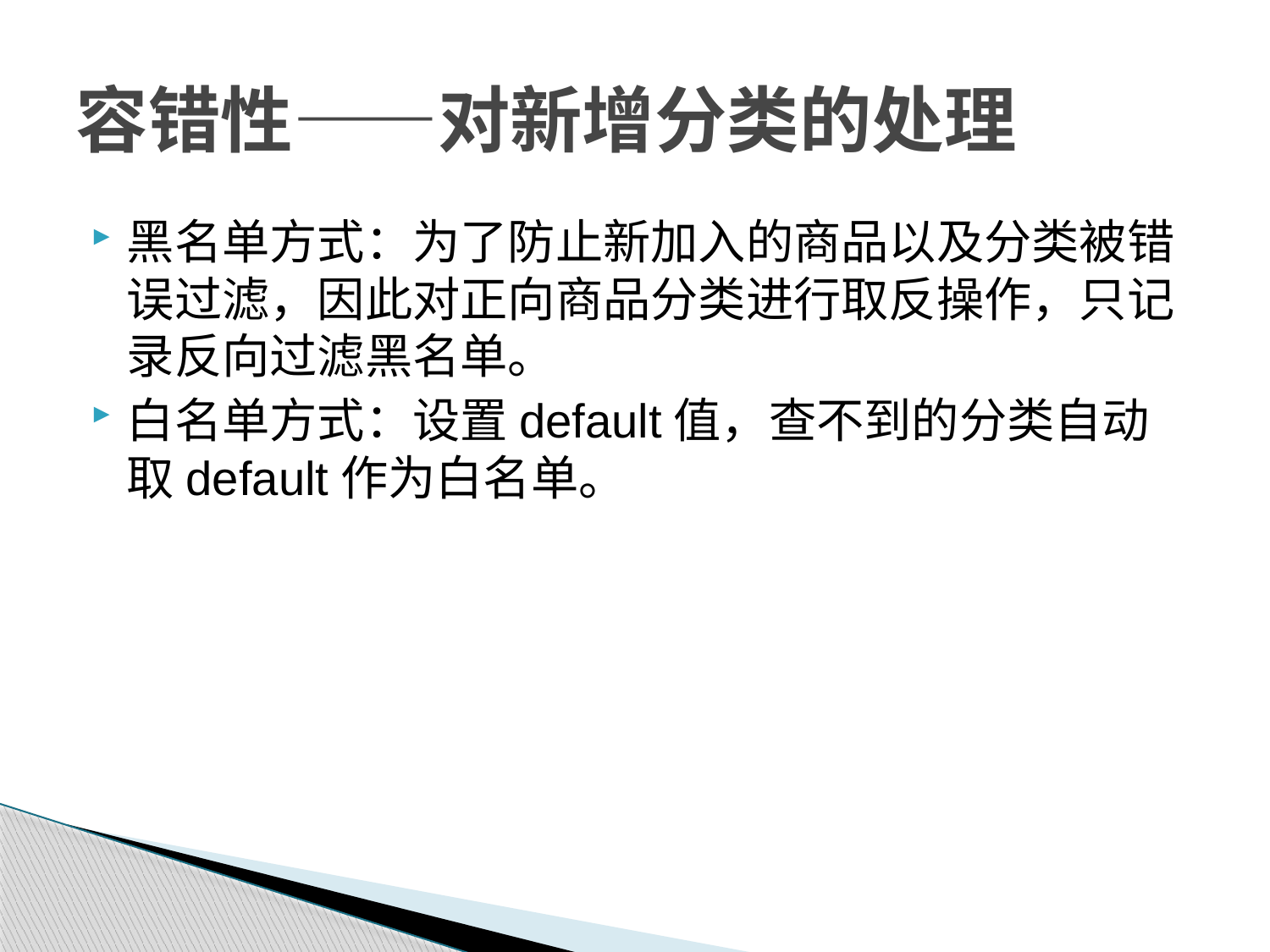

# 容错性——对新增分类的处理
黑名单方式：为了防止新加入的商品以及分类被错误过滤，因此对正向商品分类进行取反操作，只记录反向过滤黑名单。
白名单方式：设置default值，查不到的分类自动取default作为白名单。